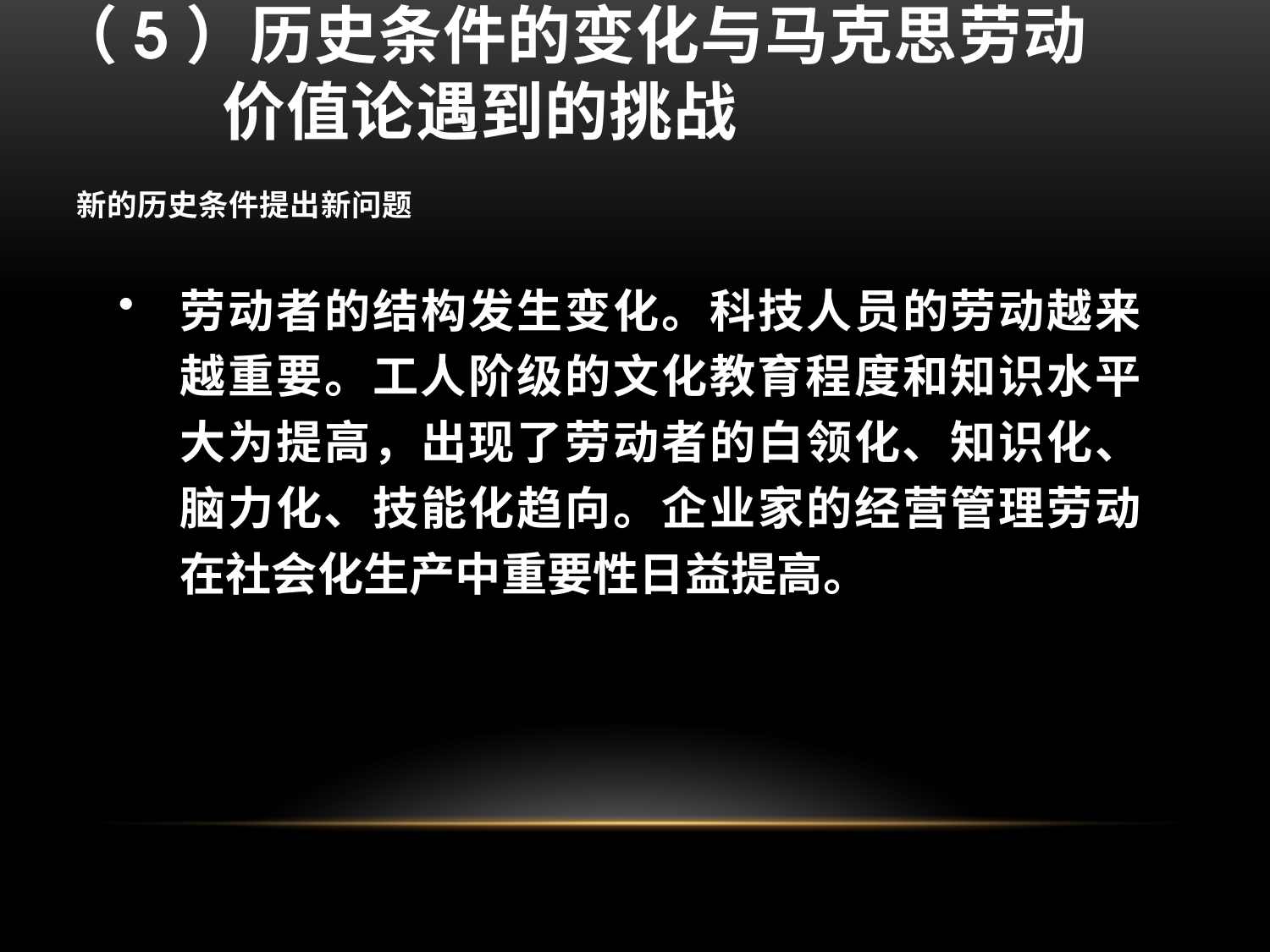

# （5）历史条件的变化与马克思劳动 价值论遇到的挑战
新的历史条件提出新问题
劳动者的结构发生变化。科技人员的劳动越来越重要。工人阶级的文化教育程度和知识水平大为提高，出现了劳动者的白领化、知识化、脑力化、技能化趋向。企业家的经营管理劳动在社会化生产中重要性日益提高。